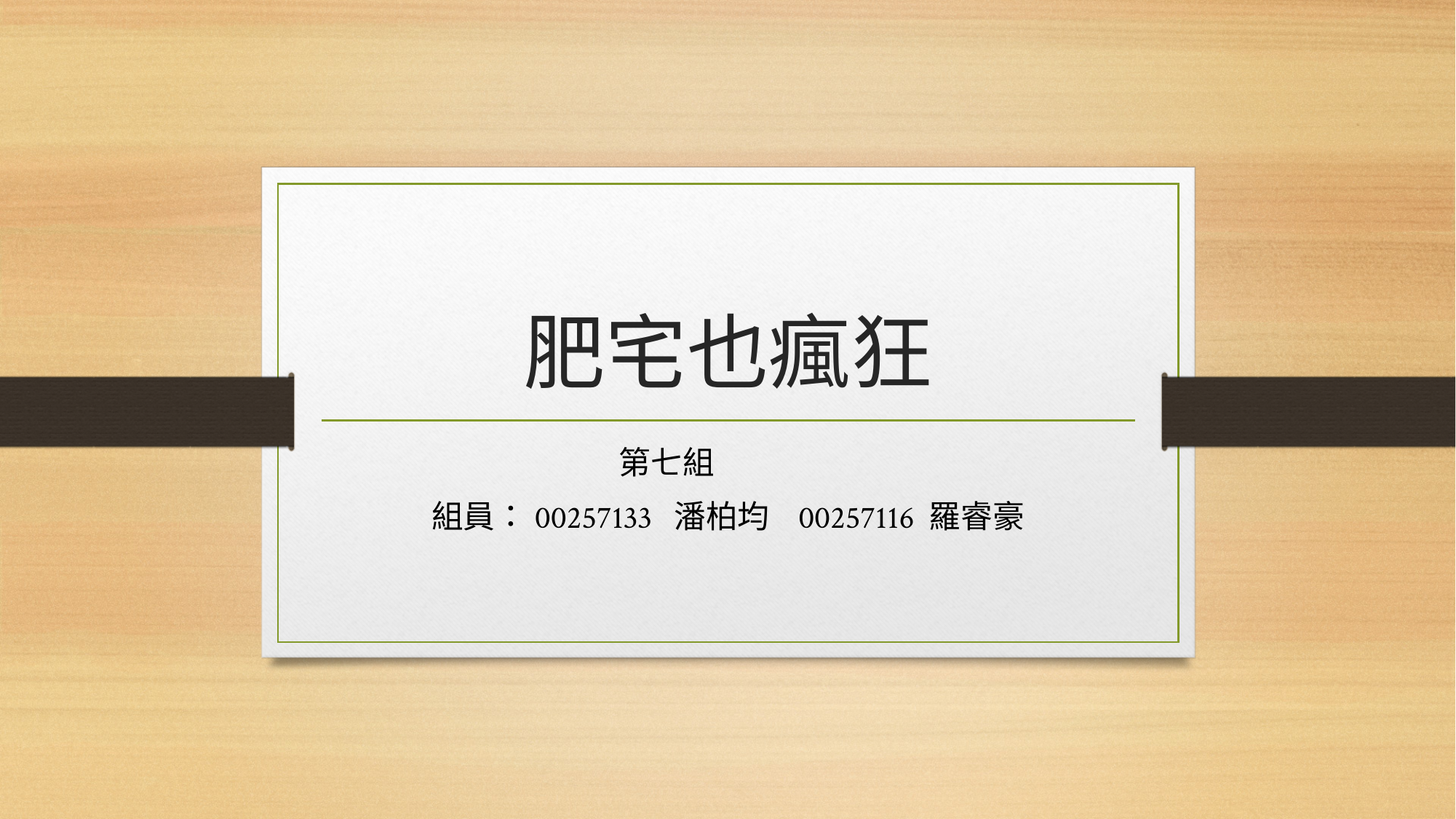

# 肥宅也瘋狂
第七組
組員：00257133  潘柏均   00257116 羅睿豪